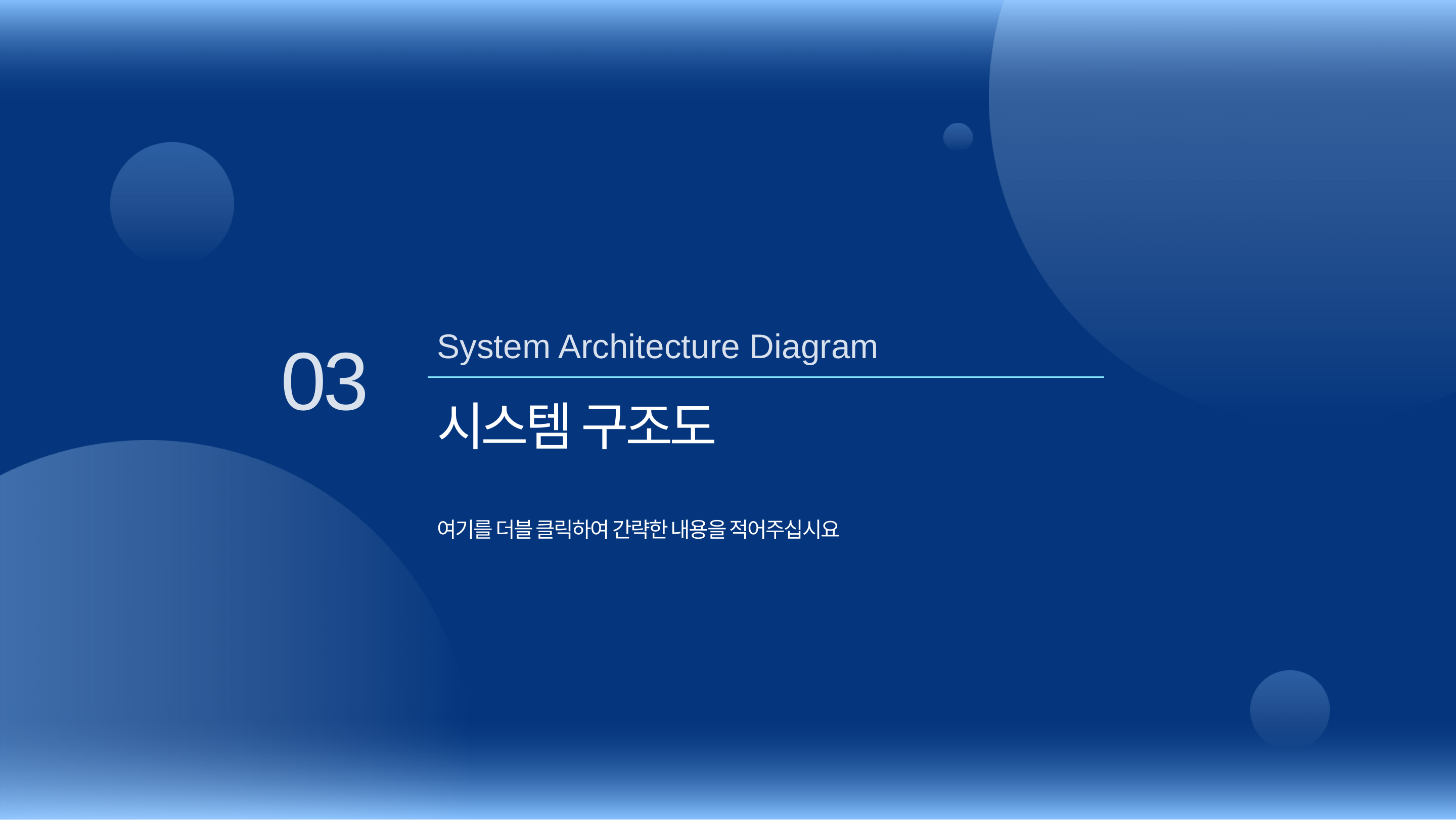

System Architecture Diagram
03
시스템 구조도
여기를 더블 클릭하여 간략한 내용을 적어주십시요